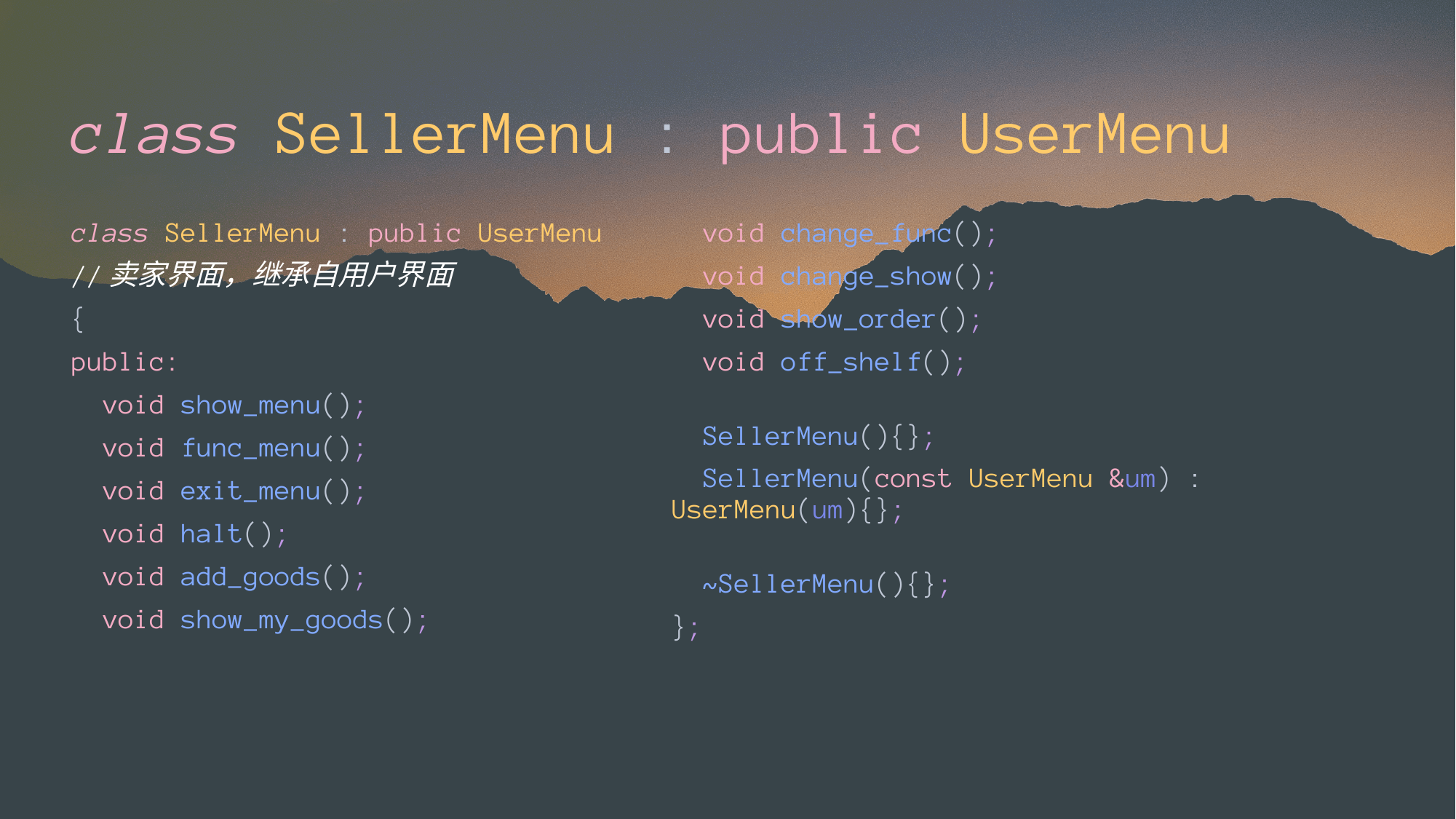

# class SellerMenu : public UserMenu
class SellerMenu : public UserMenu
//卖家界面，继承自用户界面
{
public:
  void show_menu();
  void func_menu();
  void exit_menu();
  void halt();
  void add_goods();
  void show_my_goods();
  void change_func();
  void change_show();
  void show_order();
  void off_shelf();
  SellerMenu(){};
  SellerMenu(const UserMenu &um) : UserMenu(um){};
  ~SellerMenu(){};
};